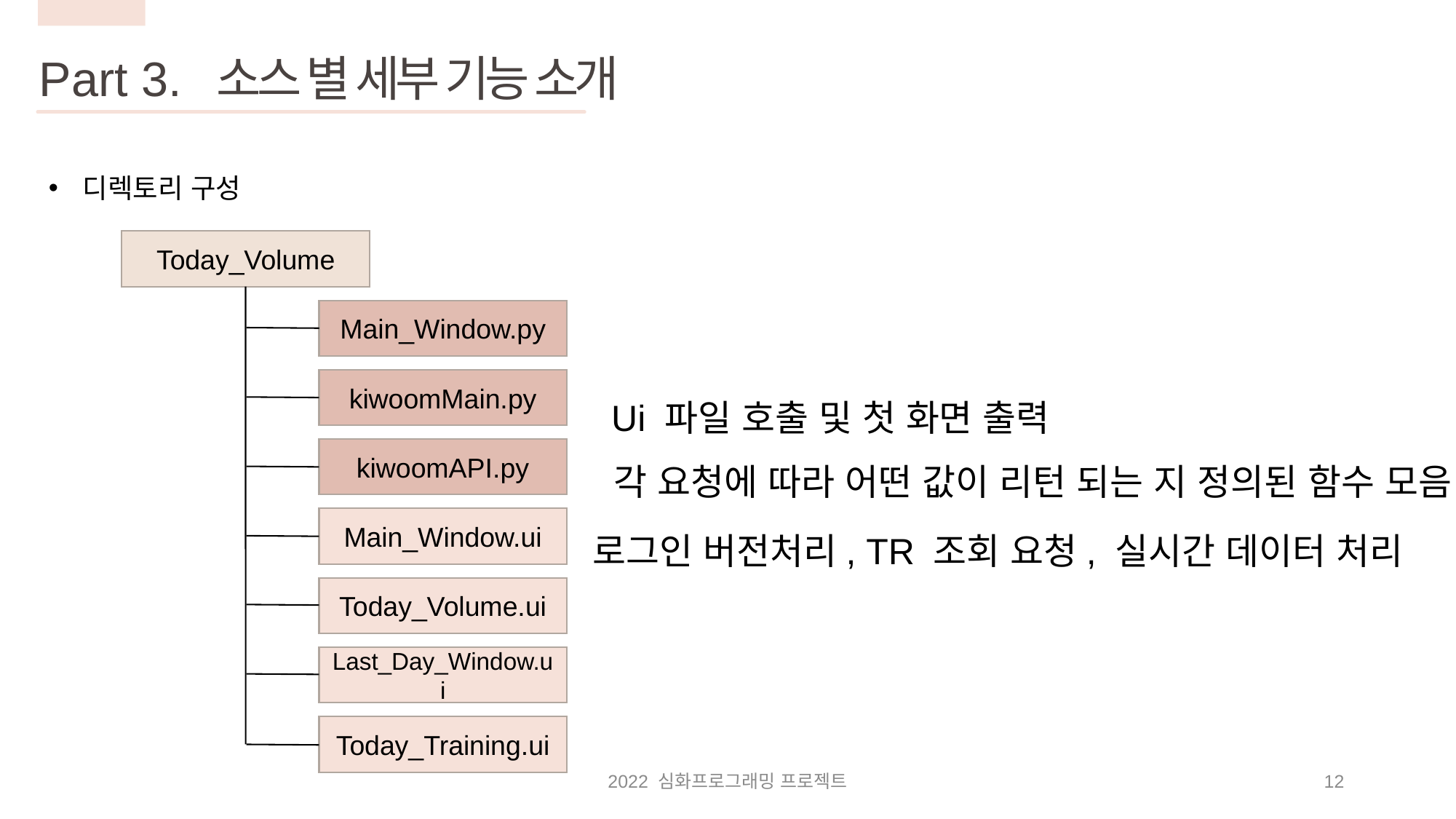

Part 3.
소스 별 세부 기능 소개
디렉토리 구성
Today_Volume
Main_Window.py
kiwoomMain.py
kiwoomAPI.py
Main_Window.ui
Today_Volume.ui
Last_Day_Window.ui
Today_Training.ui
Ui 파일 호출 및 첫 화면 출력
각 요청에 따라 어떤 값이 리턴 되는 지 정의된 함수 모음
로그인 버전처리, TR 조회 요청, 실시간 데이터 처리
2022 심화프로그래밍 프로젝트
12